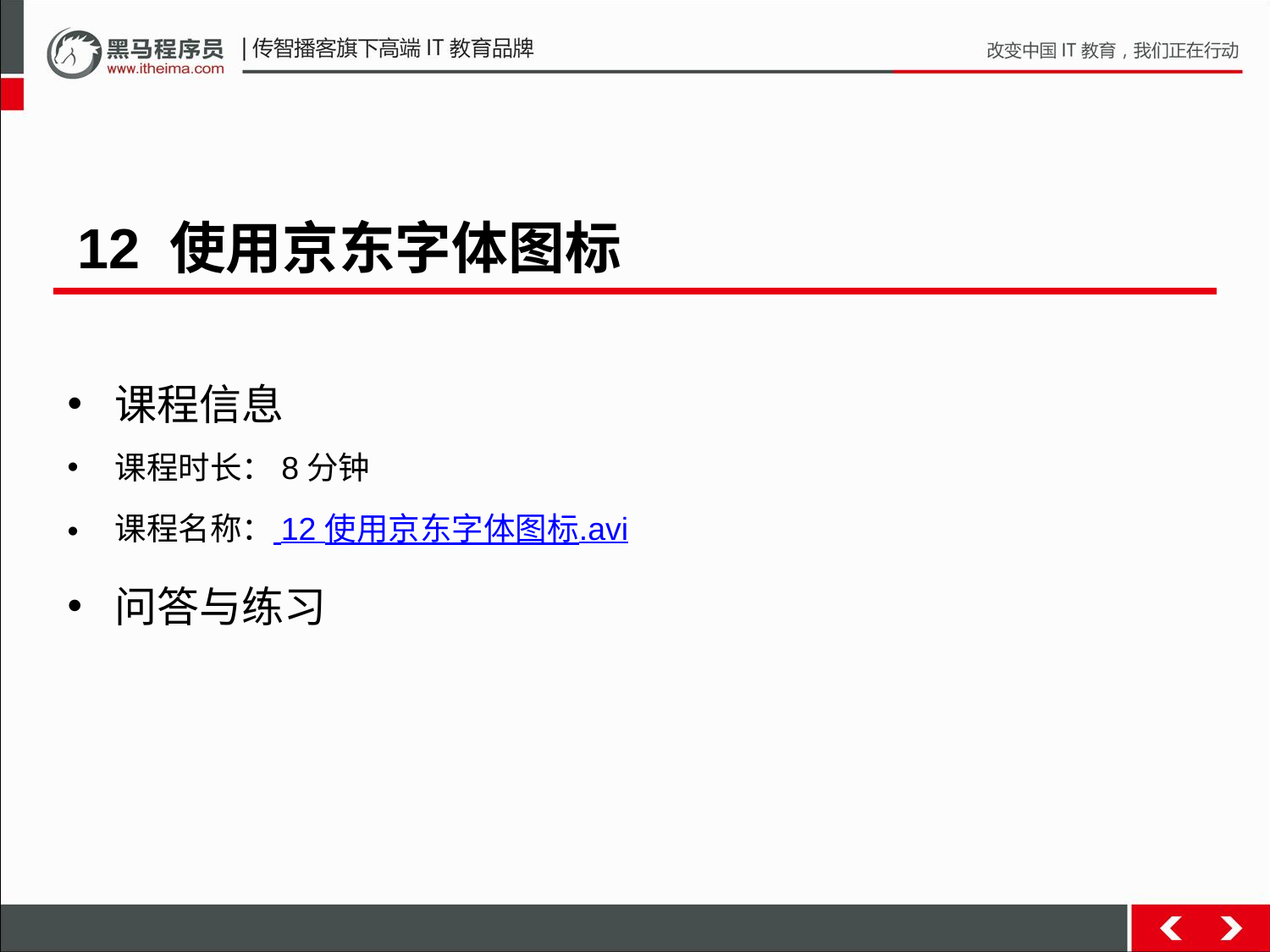

12 使用京东字体图标
课程信息
课程时长：8分钟
课程名称： 12 使用京东字体图标.avi
问答与练习